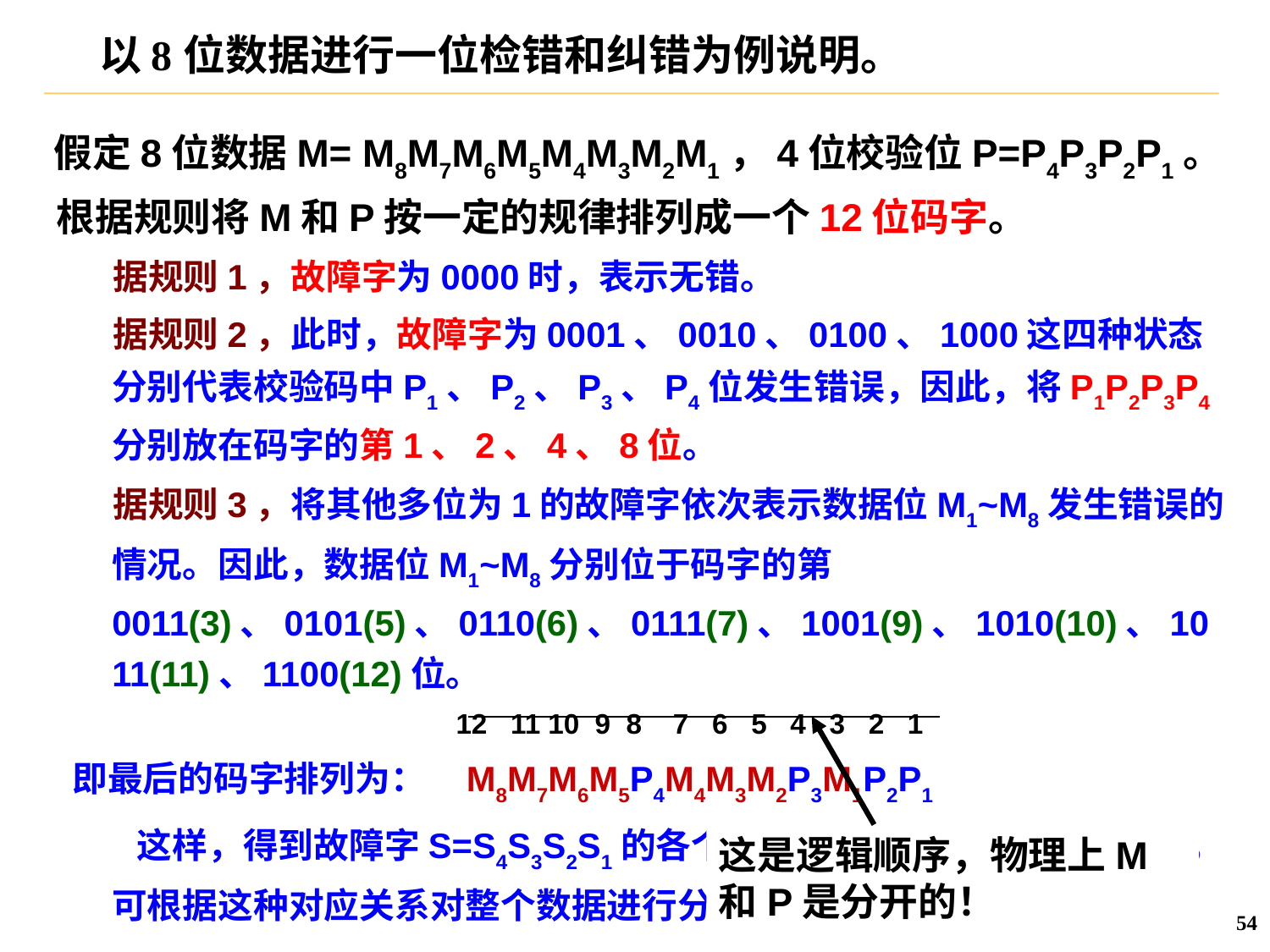

以8位数据进行一位检错和纠错为例说明。
    假定8位数据M= M8M7M6M5M4M3M2M1，4位校验位P=P4P3P2P1。根据规则将M和P按一定的规律排列成一个12位码字。
    据规则1，故障字为0000时，表示无错。
    据规则2，此时，故障字为0001、0010、0100、1000这四种状态分别代表校验码中P1、P2、P3、P4位发生错误，因此，将P1P2P3P4分别放在码字的第1、2、4、8位。
    据规则3，将其他多位为1的故障字依次表示数据位M1~M8发生错误的情况。因此，数据位M1~M8分别位于码字的第0011(3)、0101(5)、0110(6)、0111(7)、1001(9)、1010(10)、1011(11)、1100(12)位。
                                                 12   11 10  9  8    7   6   5   4   3   2   1
即最后的码字排列为：    M8M7M6M5P4M4M3M2P3M1P2P1
       这样，得到故障字S=S4S3S2S1的各个状态和出错情况的对应关系表，可根据这种对应关系对整个数据进行分组。

这是逻辑顺序，物理上M和P是分开的！
54